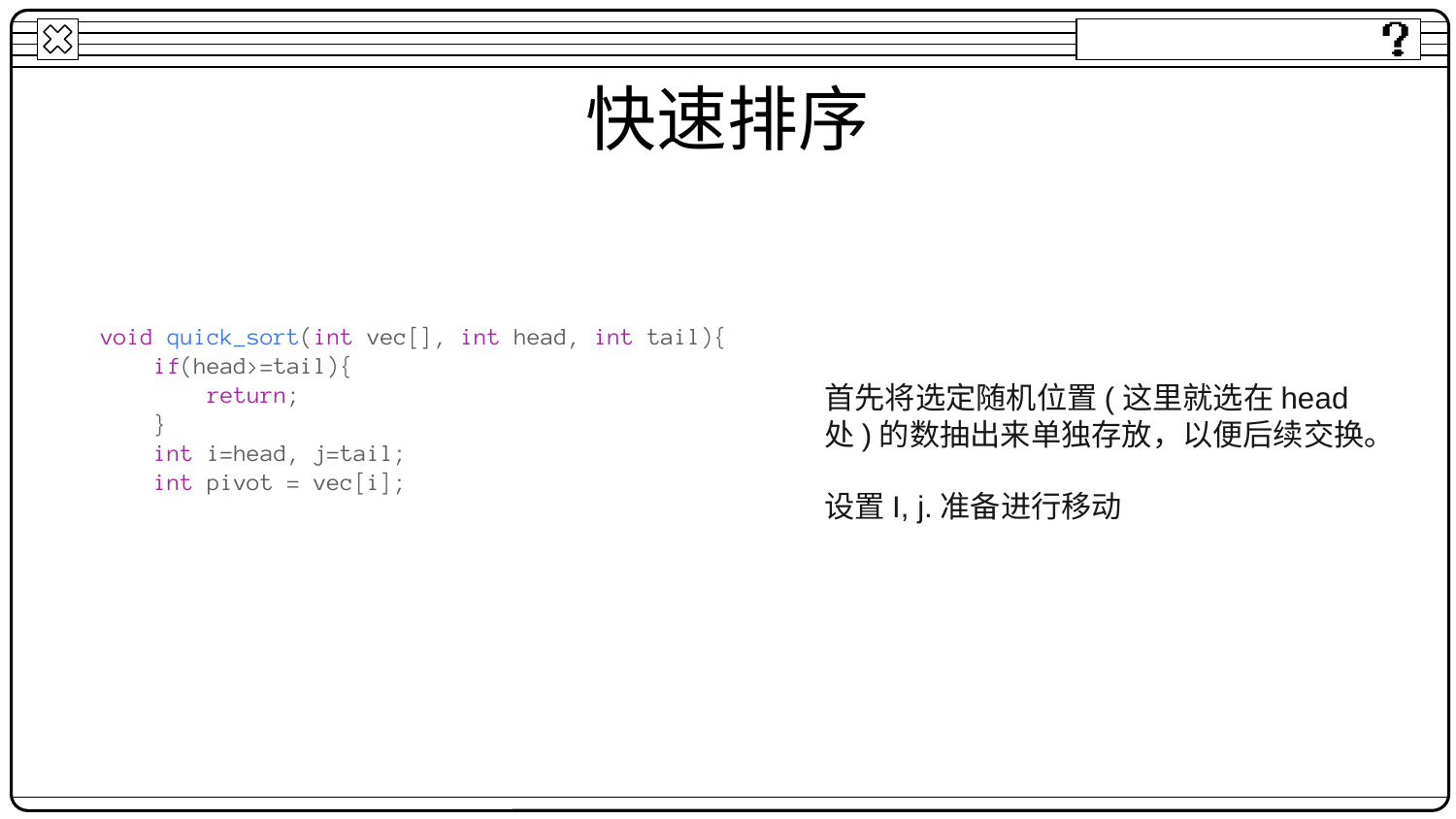

快速排序
首先将选定随机位置(这里就选在head处)的数抽出来单独存放，以便后续交换。

设置I, j.准备进行移动
void quick_sort(int vec[], int head, int tail){
    if(head>=tail){
        return;
    }
    int i=head, j=tail;
    int pivot = vec[i];